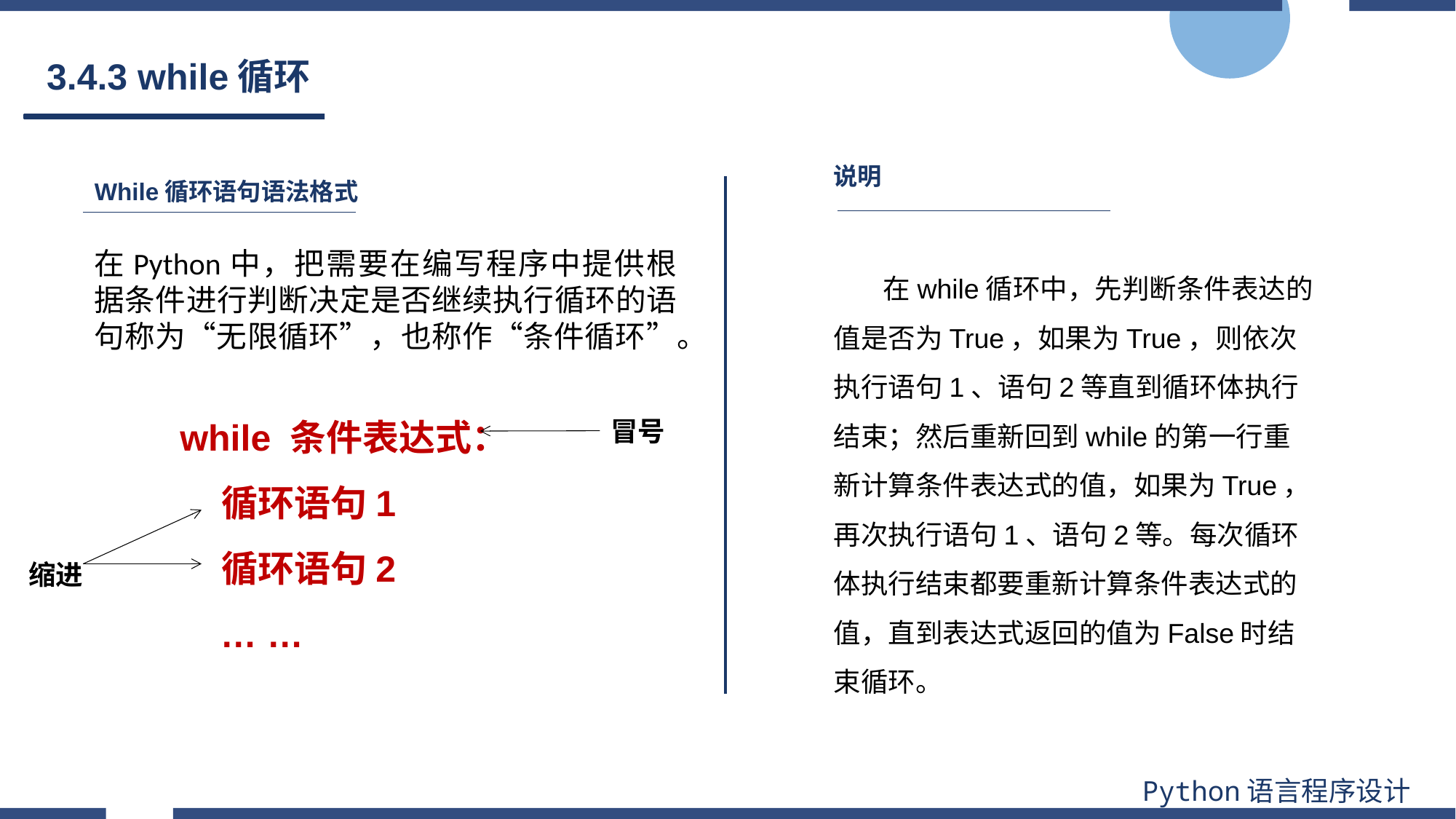

# 3.4.3 while循环
说明
While循环语句语法格式
在Python中，把需要在编写程序中提供根据条件进行判断决定是否继续执行循环的语句称为“无限循环”，也称作“条件循环”。
       在while循环中，先判断条件表达的值是否为True，如果为True，则依次执行语句1、语句2等直到循环体执行结束；然后重新回到while的第一行重新计算条件表达式的值，如果为True，再次执行语句1、语句2等。每次循环体执行结束都要重新计算条件表达式的值，直到表达式返回的值为False时结束循环。
while 条件表达式：
    循环语句1
    循环语句2
    … …
冒号
缩进